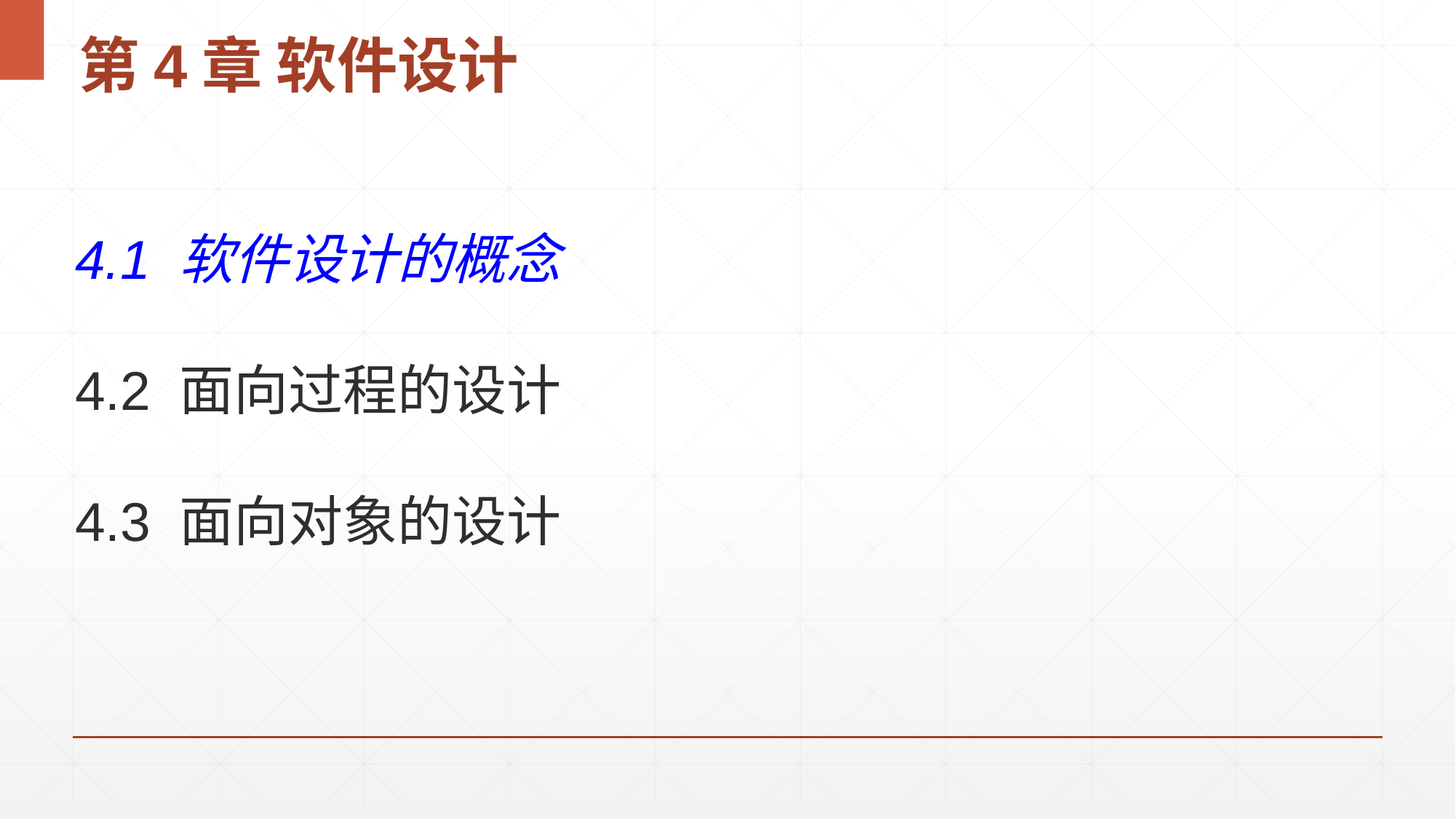

# 第4章 软件设计
4.1 软件设计的概念
4.2 面向过程的设计
4.3 面向对象的设计